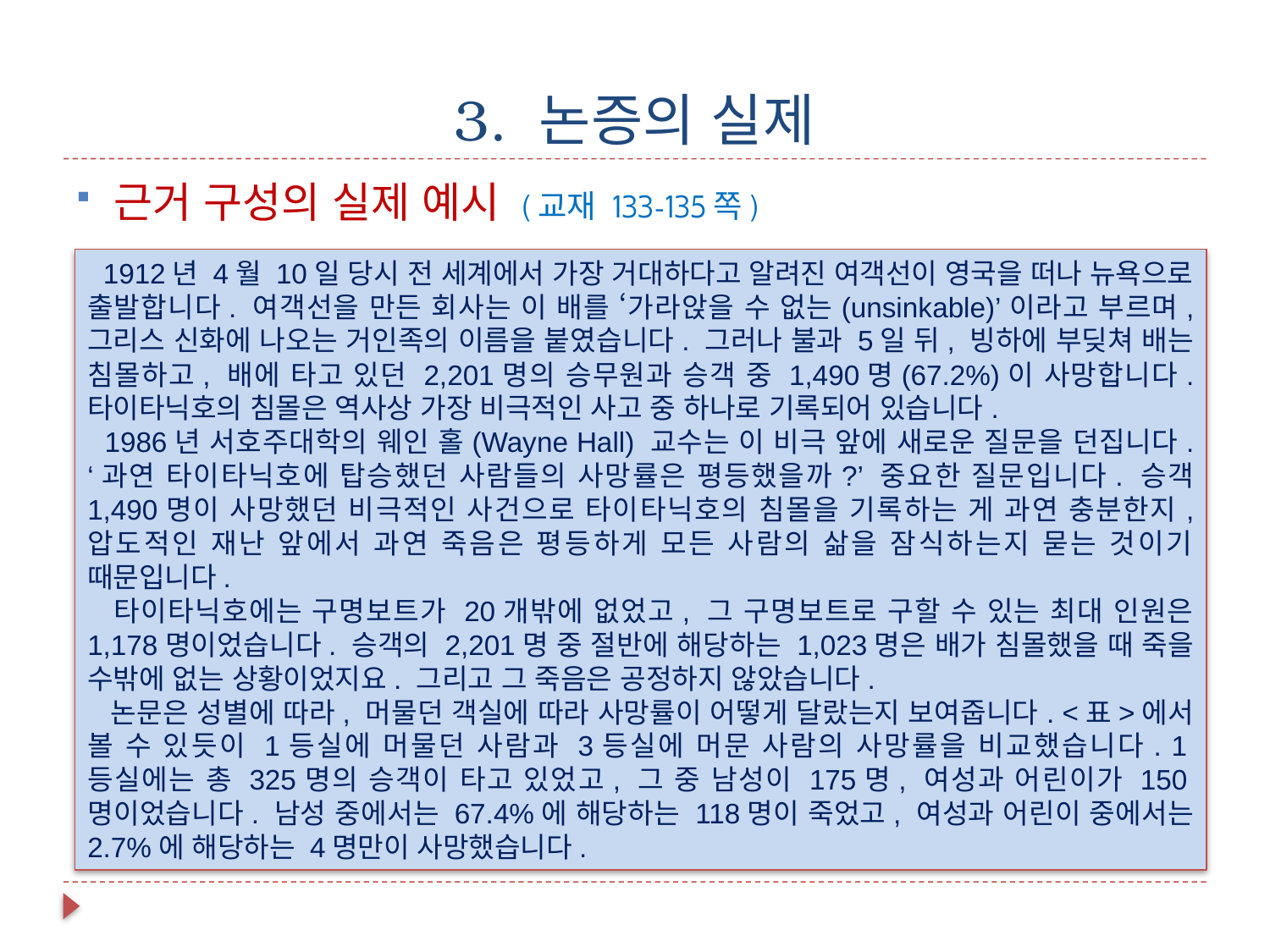

# 3. 논증의 실제
근거 구성의 실제 예시 (교재 133-135쪽)

  1912년 4월 10일 당시 전 세계에서 가장 거대하다고 알려진 여객선이 영국을 떠나 뉴욕으로 출발합니다. 여객선을 만든 회사는 이 배를 ‘가라앉을 수 없는(unsinkable)’이라고 부르며, 그리스 신화에 나오는 거인족의 이름을 붙였습니다. 그러나 불과 5일 뒤, 빙하에 부딪쳐 배는 침몰하고, 배에 타고 있던 2,201명의 승무원과 승객 중 1,490명(67.2%)이 사망합니다. 타이타닉호의 침몰은 역사상 가장 비극적인 사고 중 하나로 기록되어 있습니다.
  1986년 서호주대학의 웨인 홀(Wayne Hall) 교수는 이 비극 앞에 새로운 질문을 던집니다. ‘과연 타이타닉호에 탑승했던 사람들의 사망률은 평등했을까?’ 중요한 질문입니다. 승객 1,490명이 사망했던 비극적인 사건으로 타이타닉호의 침몰을 기록하는 게 과연 충분한지, 압도적인 재난 앞에서 과연 죽음은 평등하게 모든 사람의 삶을 잠식하는지 묻는 것이기 때문입니다.
  타이타닉호에는 구명보트가 20개밖에 없었고, 그 구명보트로 구할 수 있는 최대 인원은 1,178명이었습니다. 승객의 2,201명 중 절반에 해당하는 1,023명은 배가 침몰했을 때 죽을 수밖에 없는 상황이었지요. 그리고 그 죽음은 공정하지 않았습니다.
  논문은 성별에 따라, 머물던 객실에 따라 사망률이 어떻게 달랐는지 보여줍니다. <표>에서 볼 수 있듯이 1등실에 머물던 사람과 3등실에 머문 사람의 사망률을 비교했습니다. 1등실에는 총 325명의 승객이 타고 있었고, 그 중 남성이 175명, 여성과 어린이가 150명이었습니다. 남성 중에서는 67.4%에 해당하는 118명이 죽었고, 여성과 어린이 중에서는 2.7%에 해당하는 4명만이 사망했습니다.